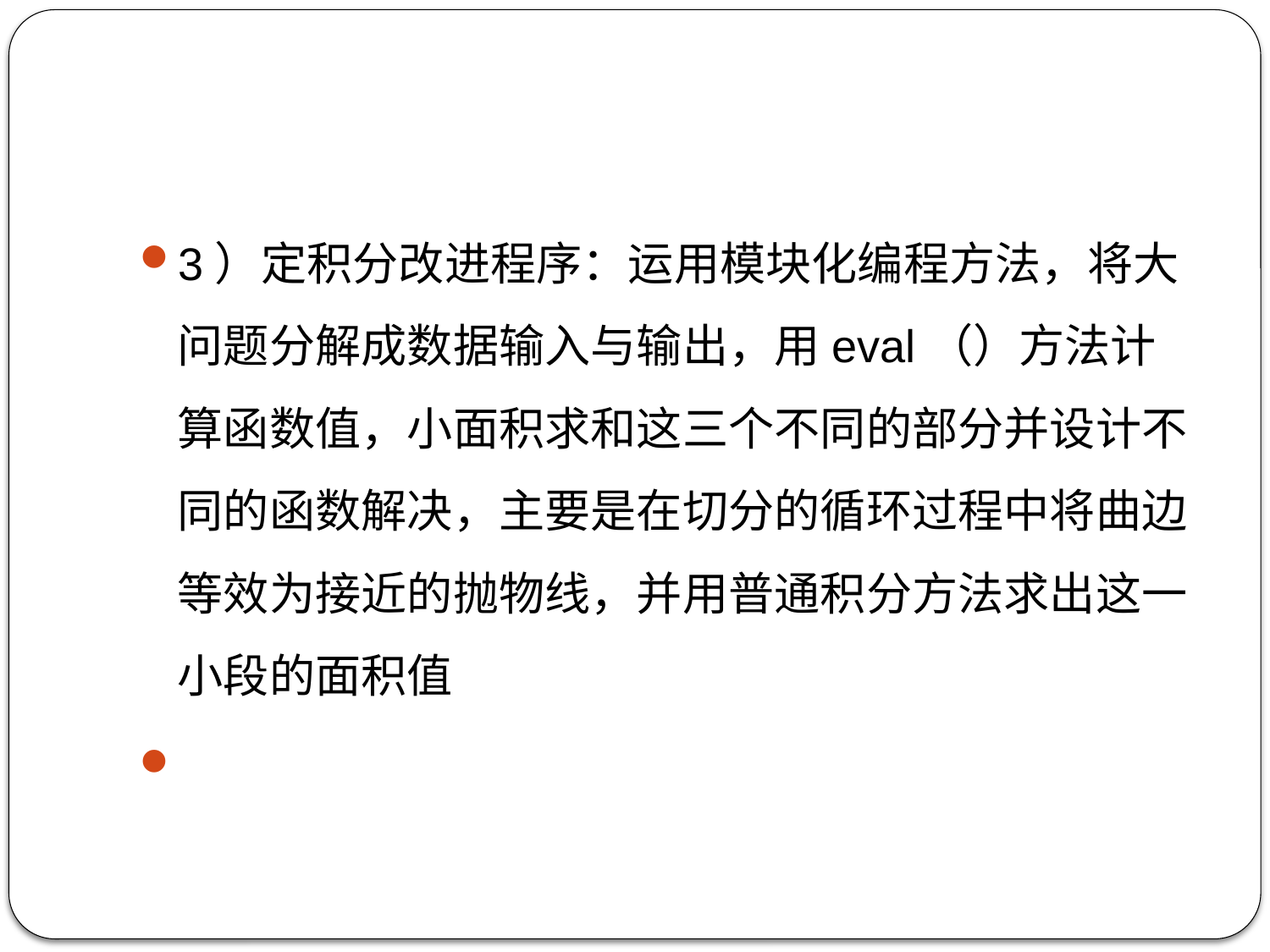

#
3）定积分改进程序：运用模块化编程方法，将大问题分解成数据输入与输出，用eval（）方法计算函数值，小面积求和这三个不同的部分并设计不同的函数解决，主要是在切分的循环过程中将曲边等效为接近的抛物线，并用普通积分方法求出这一小段的面积值